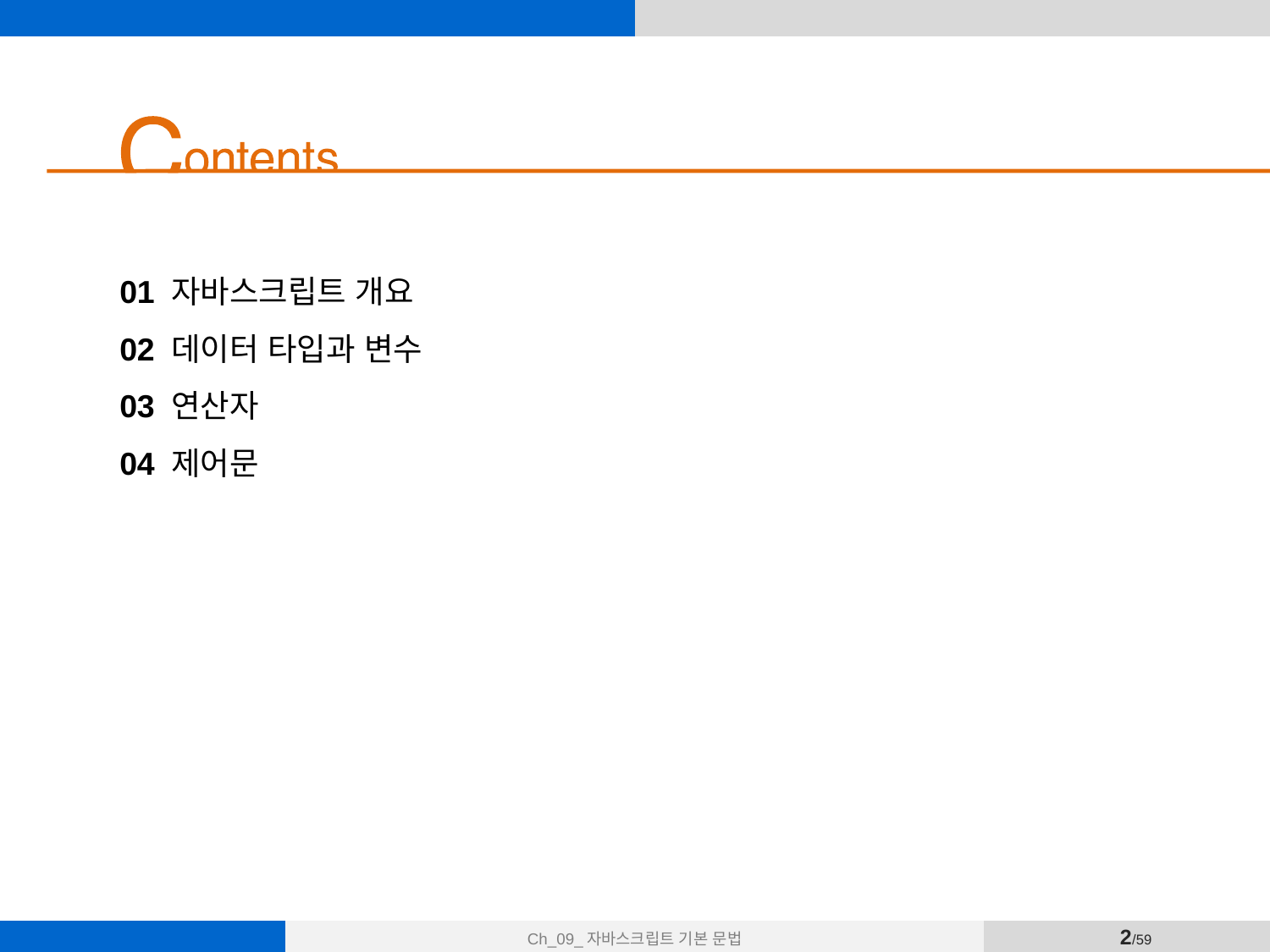

01 자바스크립트 개요
02 데이터 타입과 변수
03 연산자
04 제어문